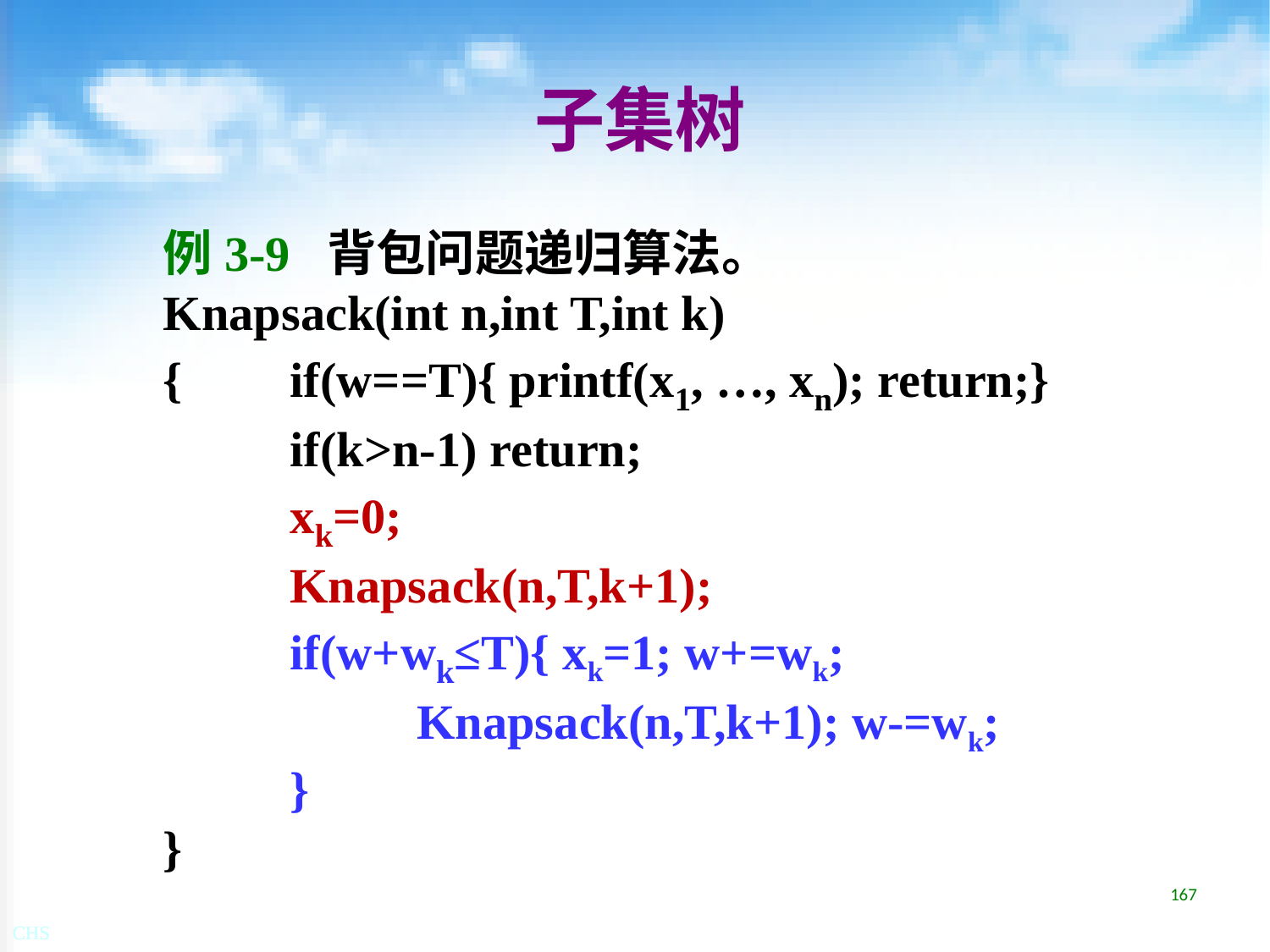

# 子集树
例3-9  背包问题递归算法。
Knapsack(int n,int T,int k)
{	if(w==T){ printf(x1, …, xn); return;}
	if(k>n-1) return;
	xk=0;
	Knapsack(n,T,k+1);
	if(w+wk≤T){ xk=1; w+=wk;
		Knapsack(n,T,k+1); w-=wk;
	}
}
167